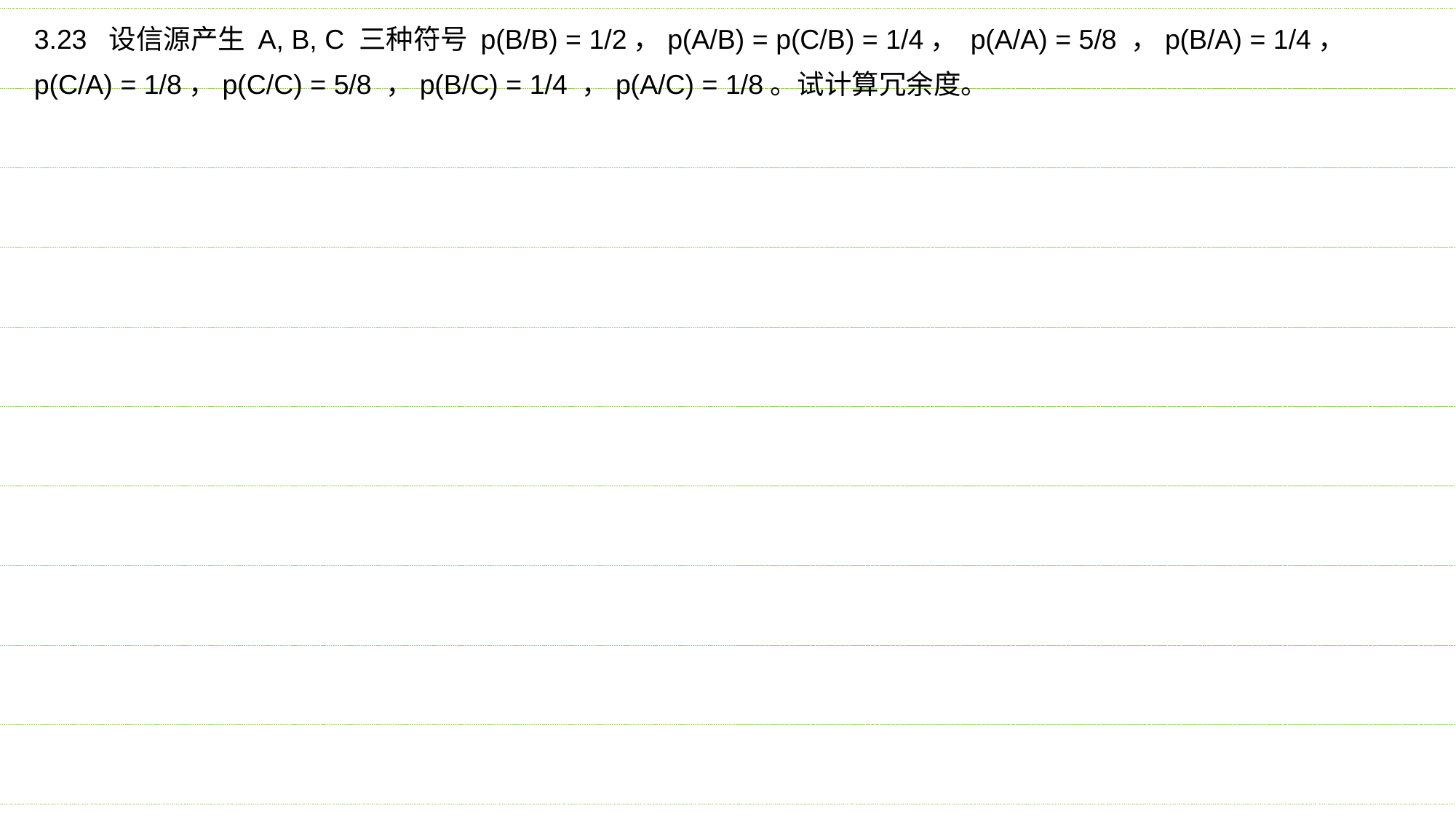

3.23  设信源产生 A, B, C 三种符号 p(B/B) = 1/2，p(A/B) = p(C/B) = 1/4， p(A/A) = 5/8 ，p(B/A) = 1/4，
p(C/A) = 1/8，p(C/C) = 5/8 ，p(B/C) = 1/4 ，p(A/C) = 1/8。试计算冗余度。